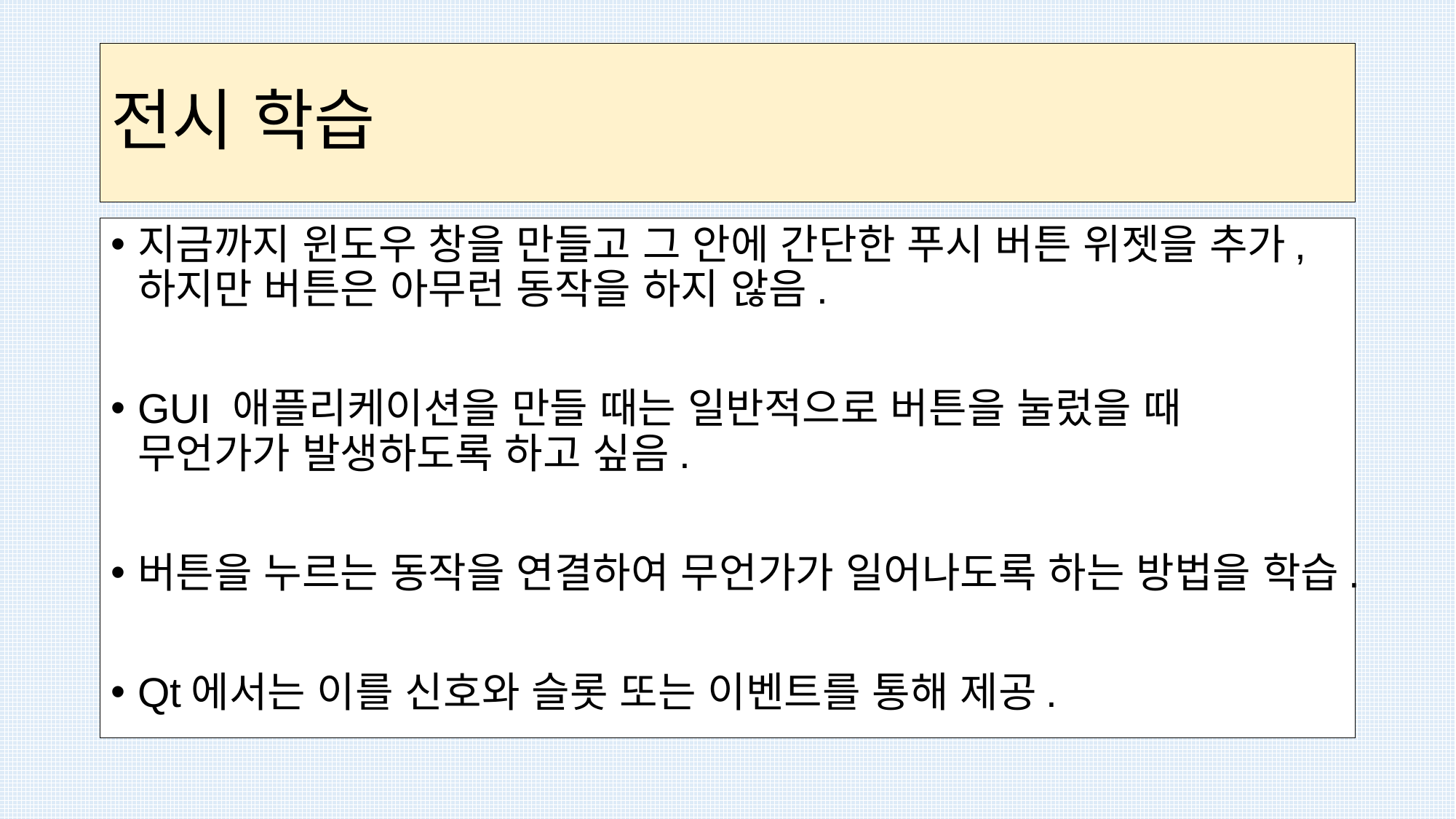

# 전시 학습
지금까지 윈도우 창을 만들고 그 안에 간단한 푸시 버튼 위젯을 추가, 하지만 버튼은 아무런 동작을 하지 않음.

GUI 애플리케이션을 만들 때는 일반적으로 버튼을 눌렀을 때 무언가가 발생하도록 하고 싶음.

버튼을 누르는 동작을 연결하여 무언가가 일어나도록 하는 방법을 학습.

Qt에서는 이를 신호와 슬롯 또는 이벤트를 통해 제공.